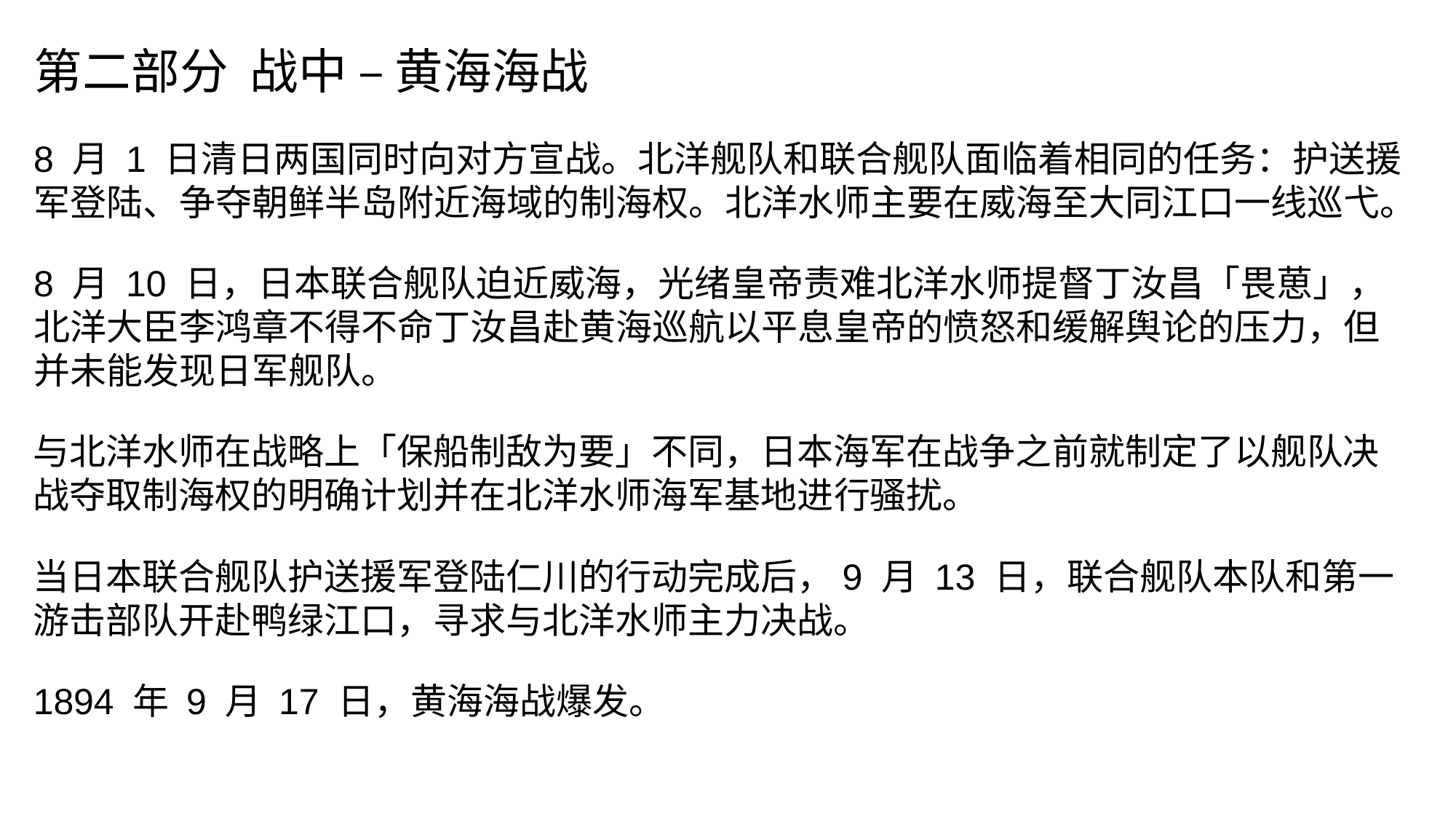

第二部分  战中 – 黄海海战
8 月 1 日清日两国同时向对方宣战。北洋舰队和联合舰队面临着相同的任务：护送援军登陆、争夺朝鲜半岛附近海域的制海权。北洋水师主要在威海至大同江口一线巡弋。
8 月 10 日，日本联合舰队迫近威海，光绪皇帝责难北洋水师提督丁汝昌「畏葸」，北洋大臣李鸿章不得不命丁汝昌赴黄海巡航以平息皇帝的愤怒和缓解舆论的压力，但并未能发现日军舰队。
与北洋水师在战略上「保船制敌为要」不同，日本海军在战争之前就制定了以舰队决战夺取制海权的明确计划并在北洋水师海军基地进行骚扰。
当日本联合舰队护送援军登陆仁川的行动完成后，9 月 13 日，联合舰队本队和第一游击部队开赴鸭绿江口，寻求与北洋水师主力决战。
1894 年 9 月 17 日，黄海海战爆发。